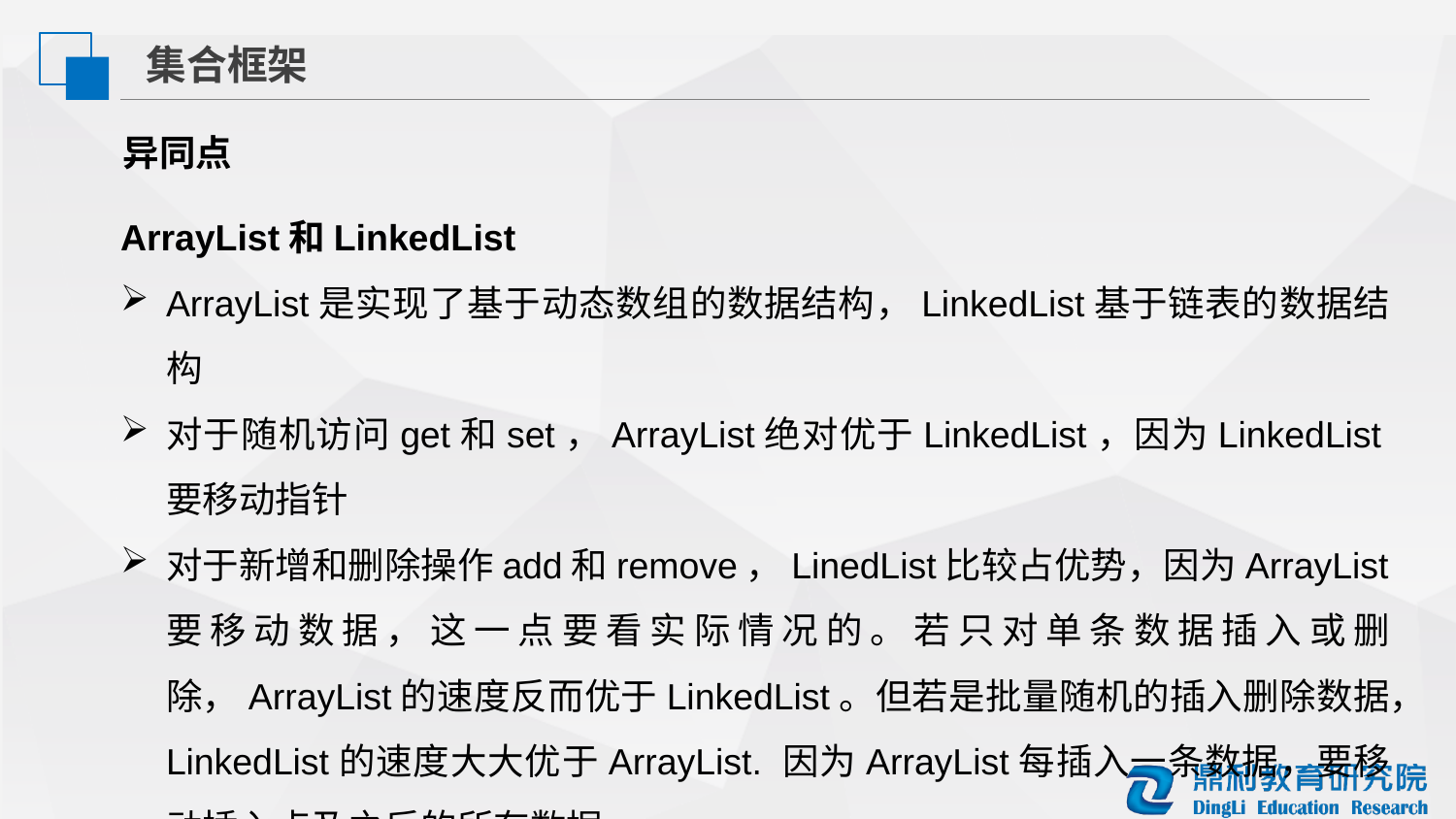

集合框架
异同点
ArrayList和LinkedList
ArrayList是实现了基于动态数组的数据结构，LinkedList基于链表的数据结构
对于随机访问get和set，ArrayList绝对优于LinkedList，因为LinkedList要移动指针
对于新增和删除操作add和remove，LinedList比较占优势，因为ArrayList要移动数据，这一点要看实际情况的。若只对单条数据插入或删除，ArrayList的速度反而优于LinkedList。但若是批量随机的插入删除数据，LinkedList的速度大大优于ArrayList. 因为ArrayList每插入一条数据，要移动插入点及之后的所有数据